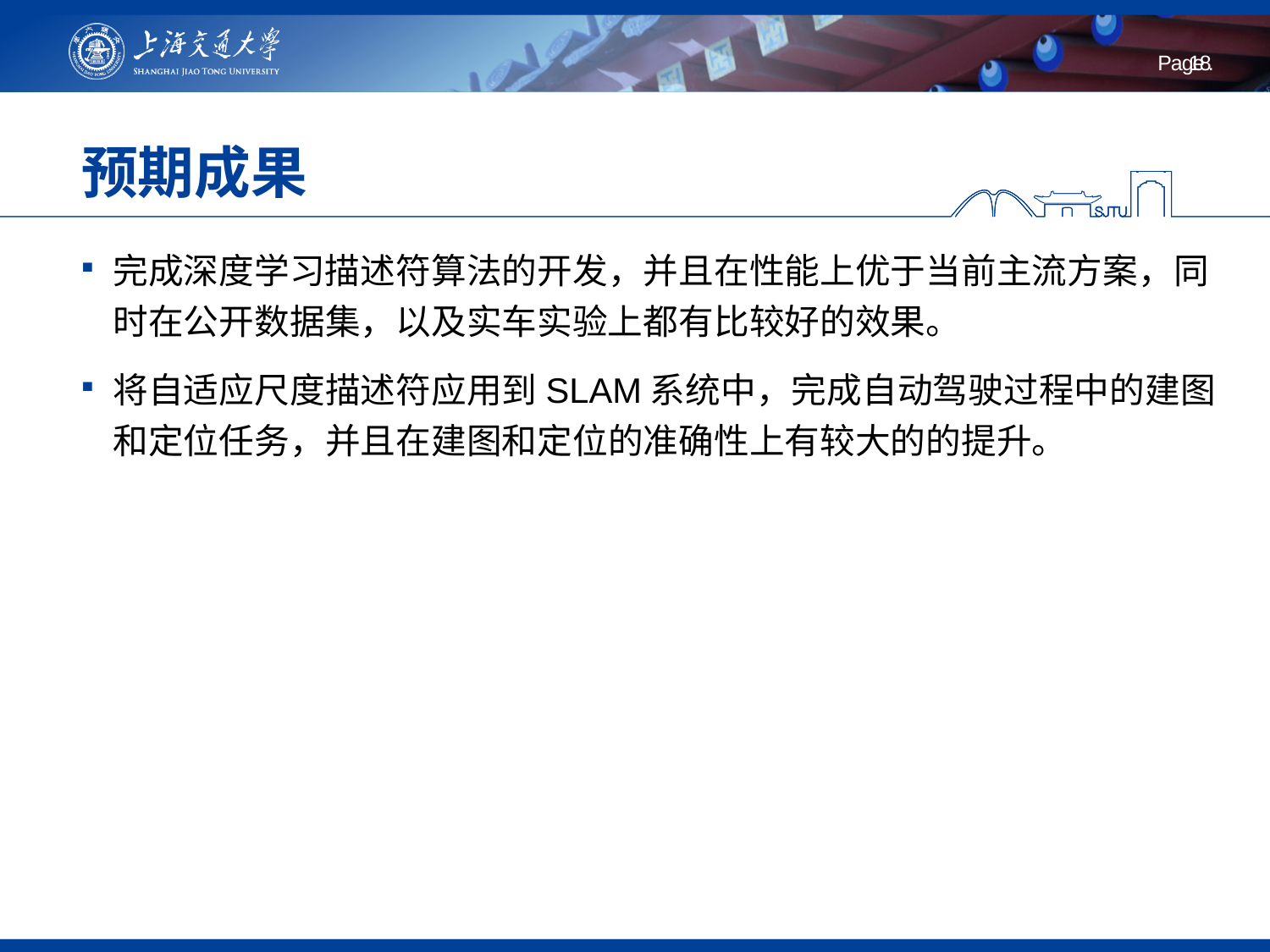

# 预期成果
完成深度学习描述符算法的开发，并且在性能上优于当前主流方案，同时在公开数据集，以及实车实验上都有比较好的效果。
将自适应尺度描述符应用到SLAM系统中，完成自动驾驶过程中的建图和定位任务，并且在建图和定位的准确性上有较大的的提升。